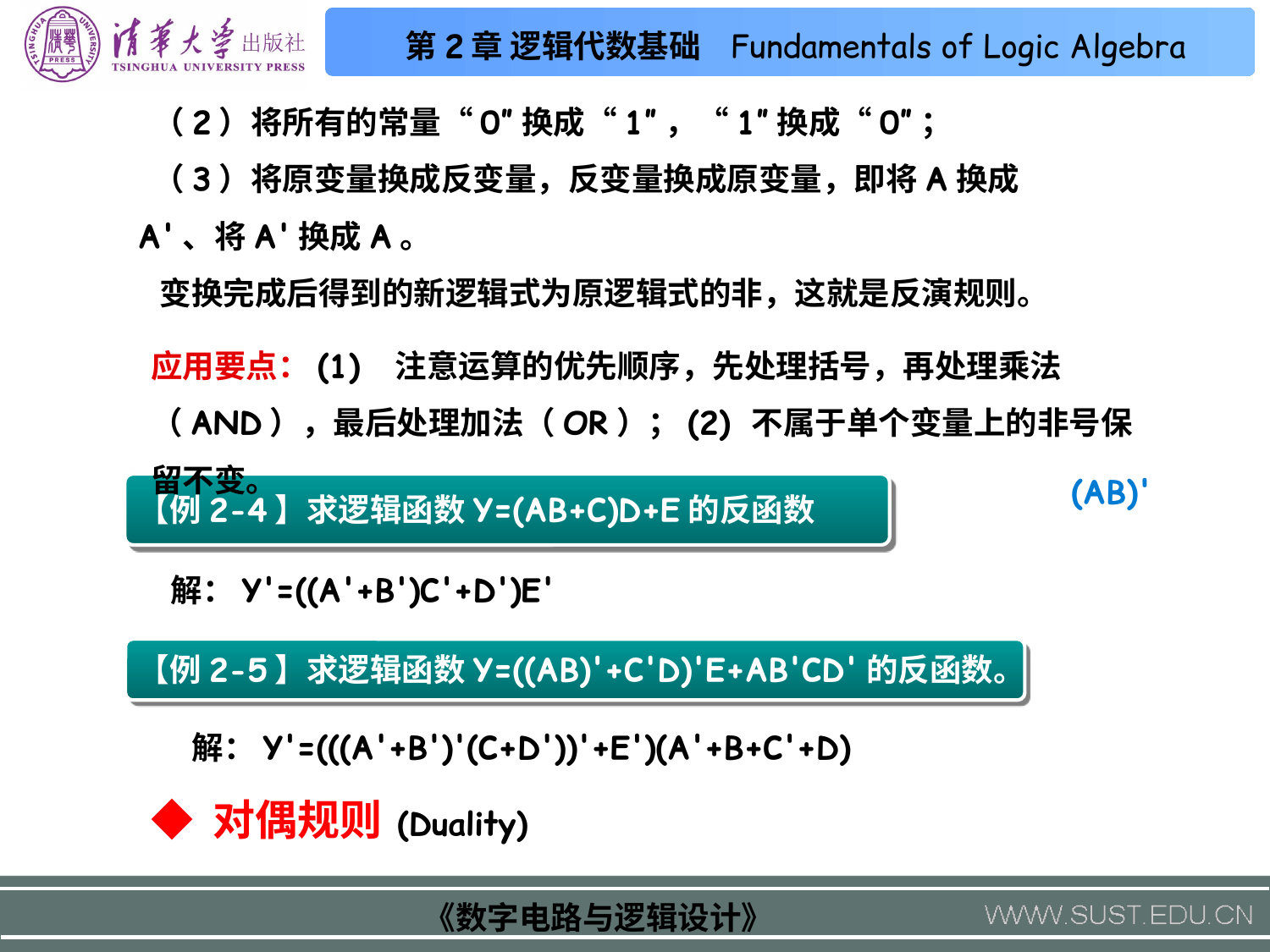

（2）将所有的常量“0”换成“1”，“1”换成“0”；
 （3）将原变量换成反变量，反变量换成原变量，即将A换成A'、将A'换成A。
  变换完成后得到的新逻辑式为原逻辑式的非，这就是反演规则。
应用要点：(1)  注意运算的优先顺序，先处理括号，再处理乘法（AND），最后处理加法（OR）；(2) 不属于单个变量上的非号保留不变。
 (AB)'

【例2-4】求逻辑函数Y=(AB+C)D+E的反函数
     解：Y'=((A'+B')C'+D')E'

【例2-5】求逻辑函数Y=((AB)'+C'D)'E+AB'CD'的反函数。
  解：Y'=(((A'+B')'(C+D'))'+E')(A'+B+C'+D)
◆ 对偶规则 (Duality)